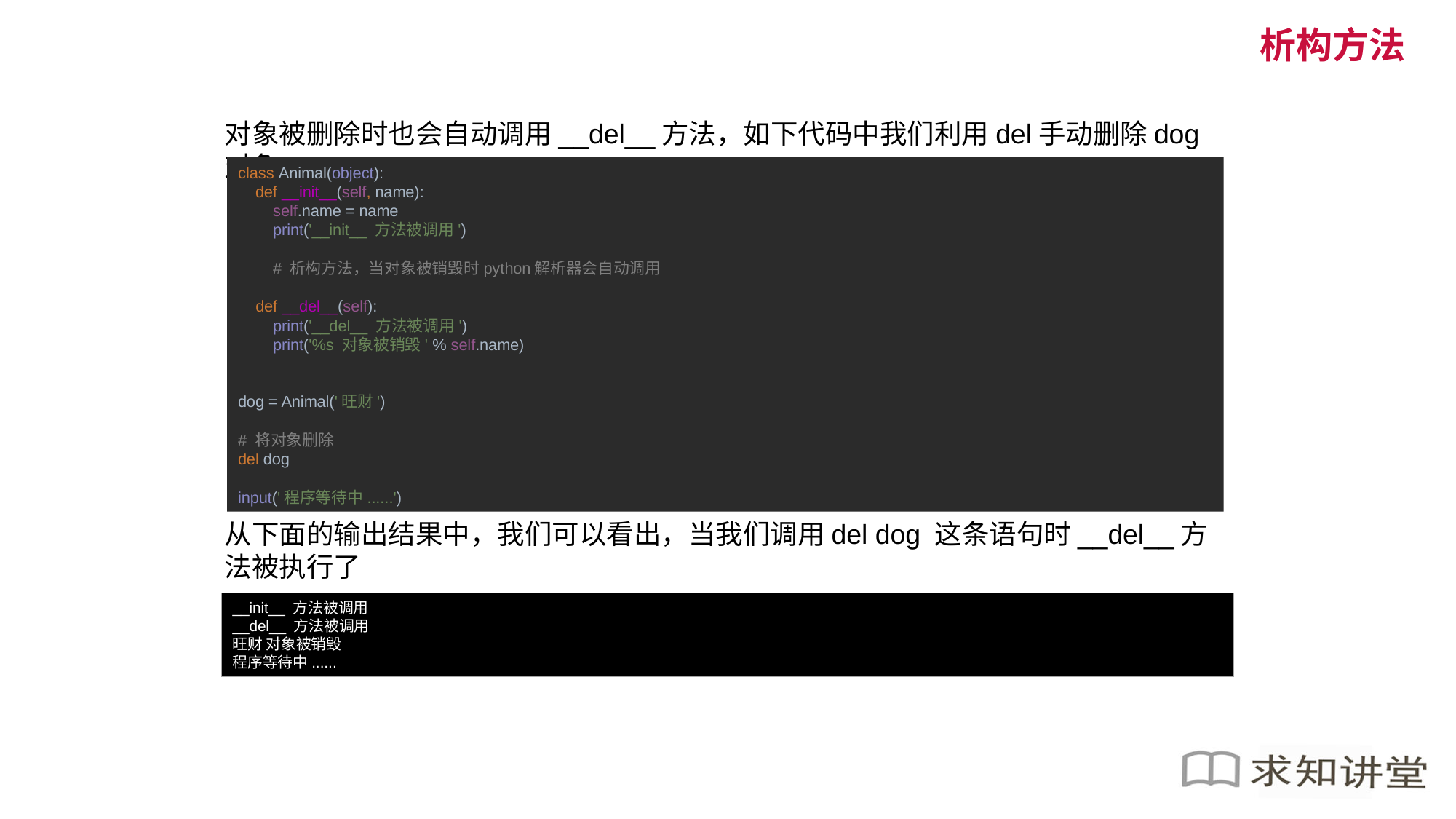

析构方法

对象被删除时也会自动调用__del__方法，如下代码中我们利用del手动删除dog对象
class Animal(object):
    def __init__(self, name):
        self.name = name
        print('__init__ 方法被调用')
        # 析构方法，当对象被销毁时python解析器会自动调用
    def __del__(self):
        print('__del__ 方法被调用')
        print('%s 对象被销毁' % self.name)
dog = Animal('旺财')
# 将对象删除
del dog
input('程序等待中......')
从下面的输出结果中，我们可以看出，当我们调用del dog 这条语句时__del__方法被执行了
__init__ 方法被调用
__del__ 方法被调用
旺财 对象被销毁
程序等待中......0